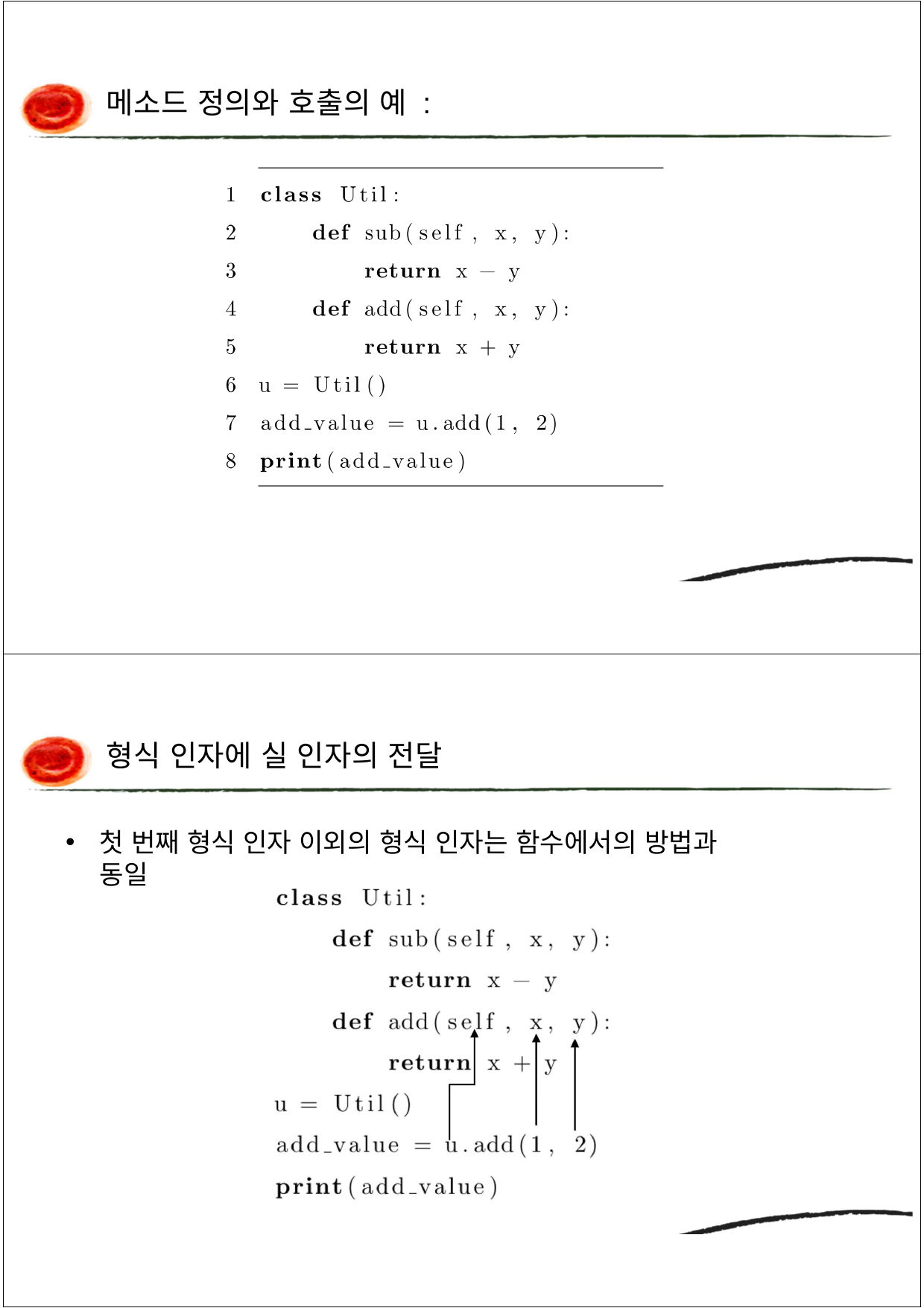

메소드 정의와 호출의 예 :

형식 인자에 실 인자의 전달

첫 번째 형식 인자 이외의 형식 인자는 함수에서의 방법과 동일